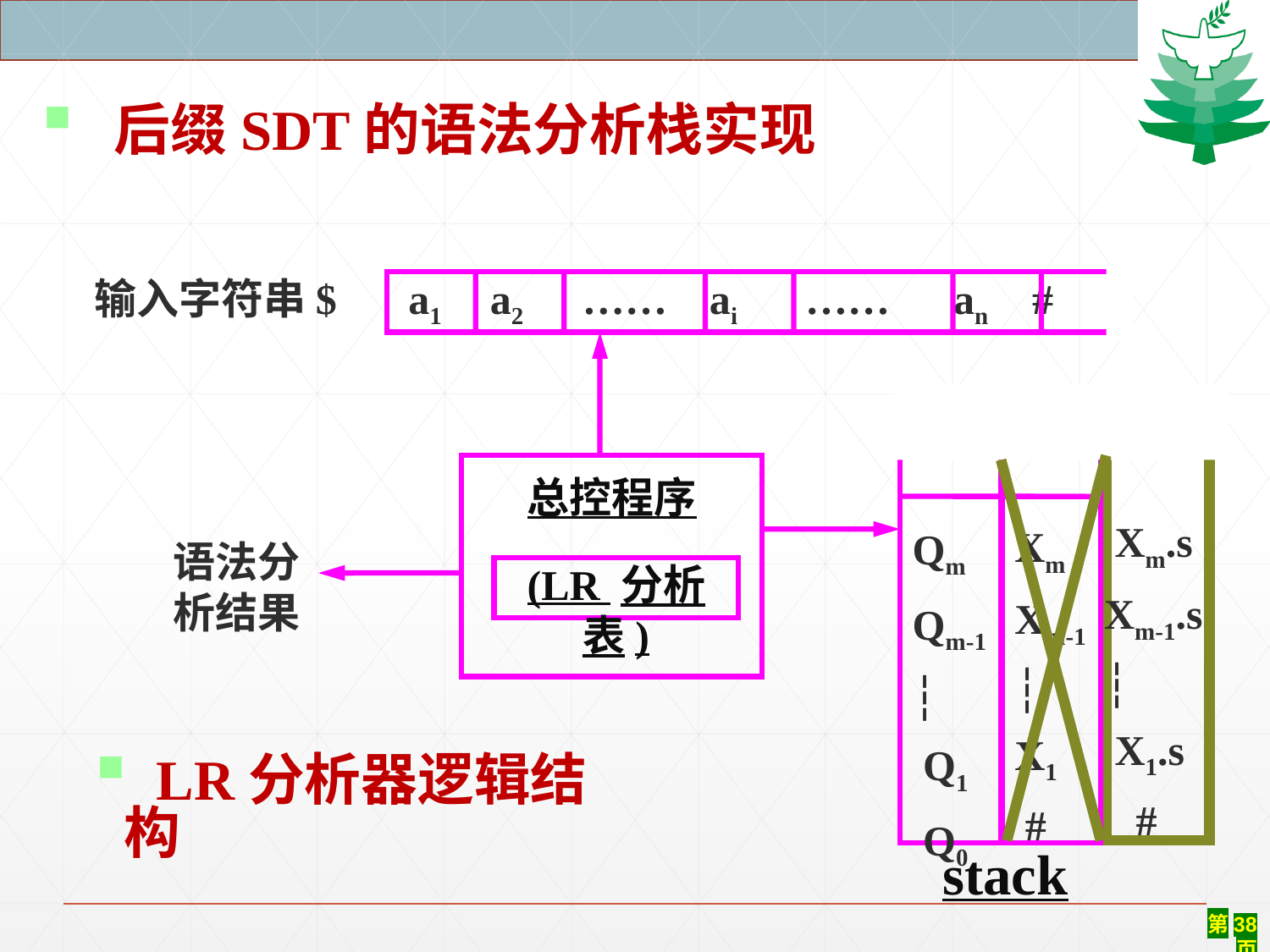

后缀SDT的语法分析栈实现

输入字符串$
  a1     a2      ……    ai           ……      an     #

Qm
Qm-1
┆
 Q1
 Q0

Xm
Xm-1
┆
X1
 #

 Xm.s
Xm-1.s
┆
 X1.s
   #
总控程序

语法分
析结果
(LR 分析表)

  LR分析器逻辑结构
 stack